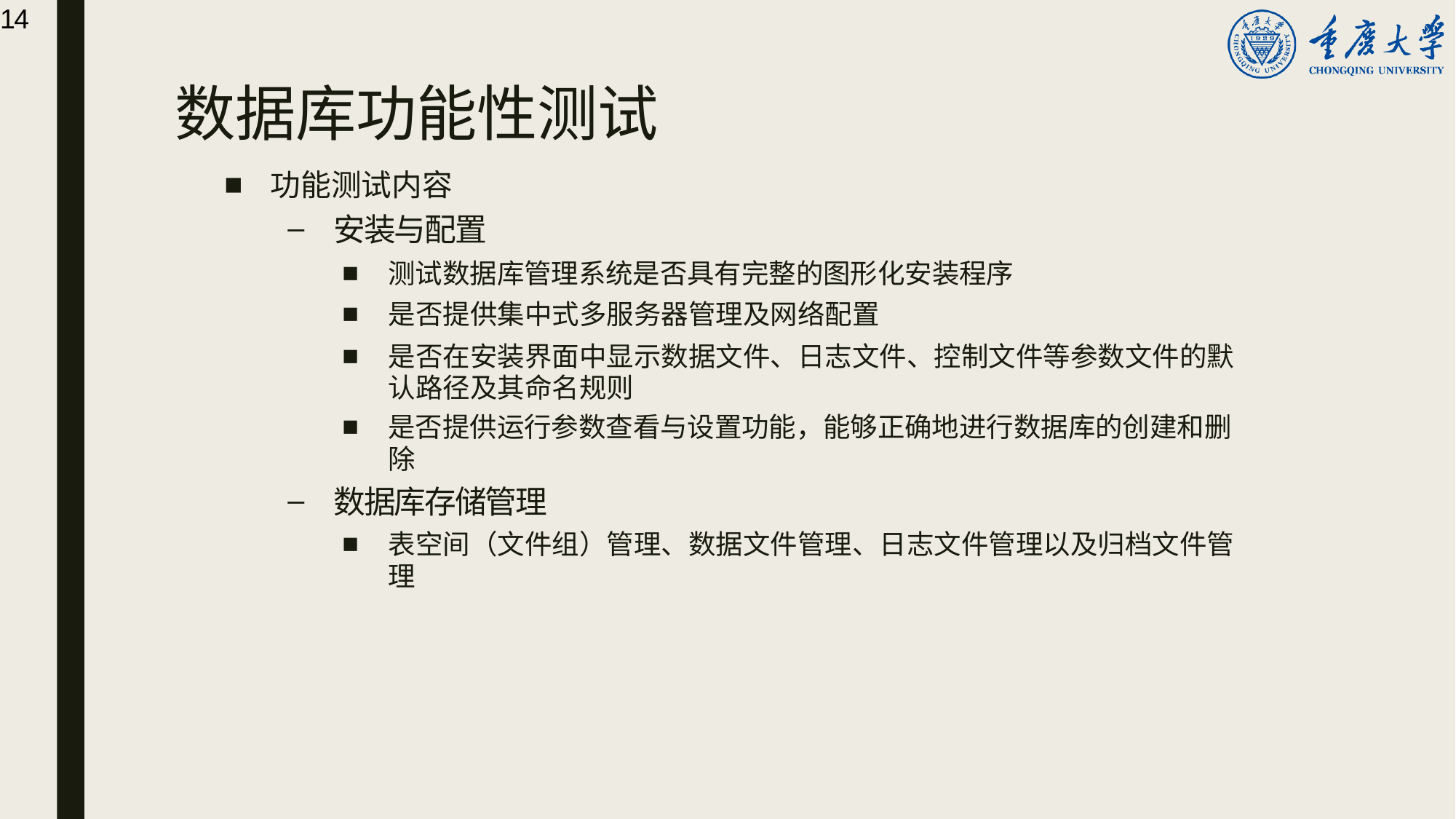

14
# 数据库功能性测试
功能测试内容
安装与配置
测试数据库管理系统是否具有完整的图形化安装程序
是否提供集中式多服务器管理及网络配置
是否在安装界面中显示数据文件、日志文件、控制文件等参数文件的默 认路径及其命名规则
是否提供运行参数查看与设置功能，能够正确地进行数据库的创建和删
除
数据库存储管理
表空间（文件组）管理、数据文件管理、日志文件管理以及归档文件管
理